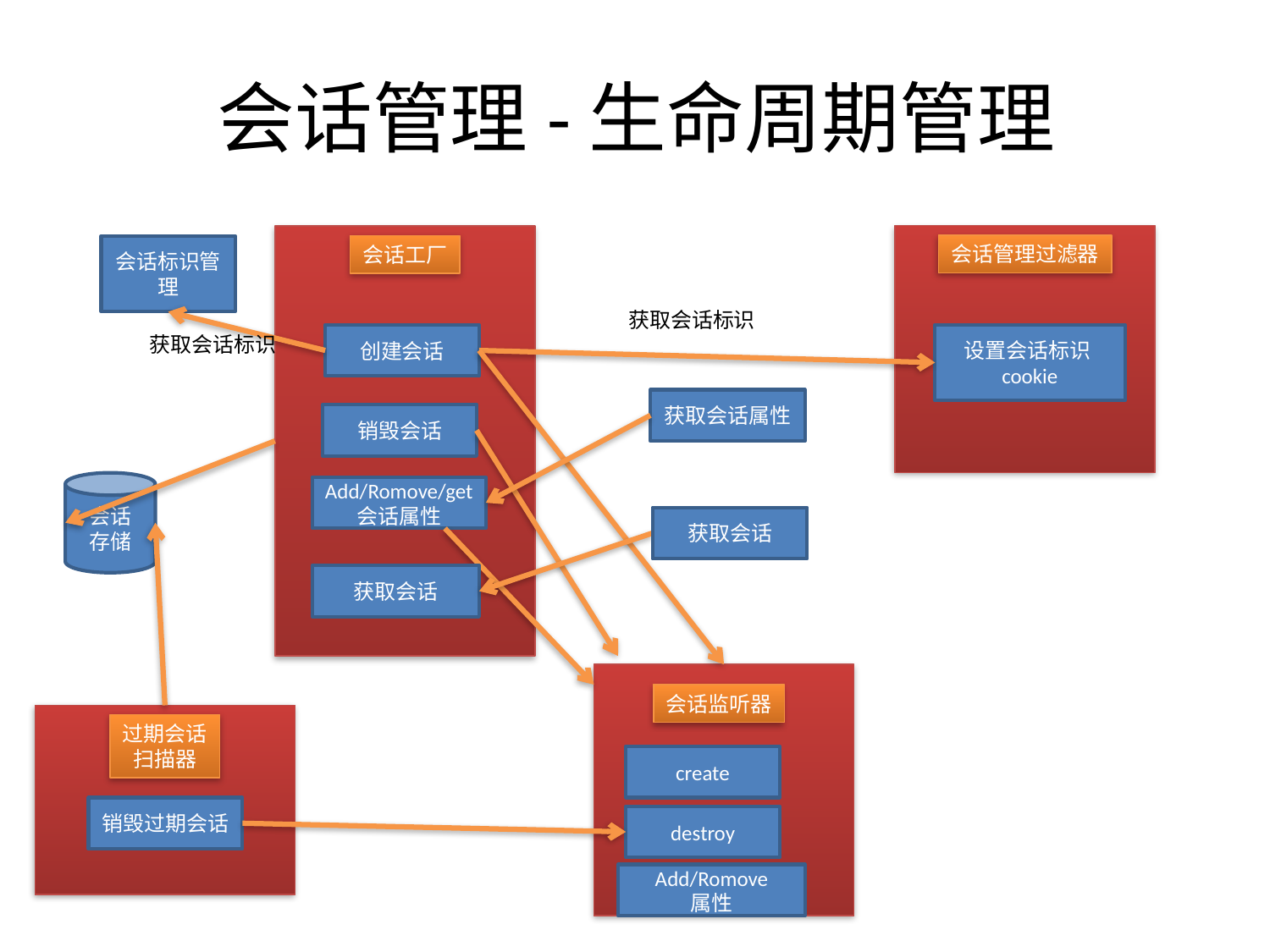

# 会话管理-生命周期管理

会话管理过滤器
会话工厂
会话标识管理
获取会话标识
设置会话标识cookie
获取会话标识
创建会话
获取会话属性
销毁会话
会话
存储
Add/Romove/get
会话属性
获取会话
获取会话

会话监听器

过期会话
扫描器
create
销毁过期会话
destroy
Add/Romove
属性